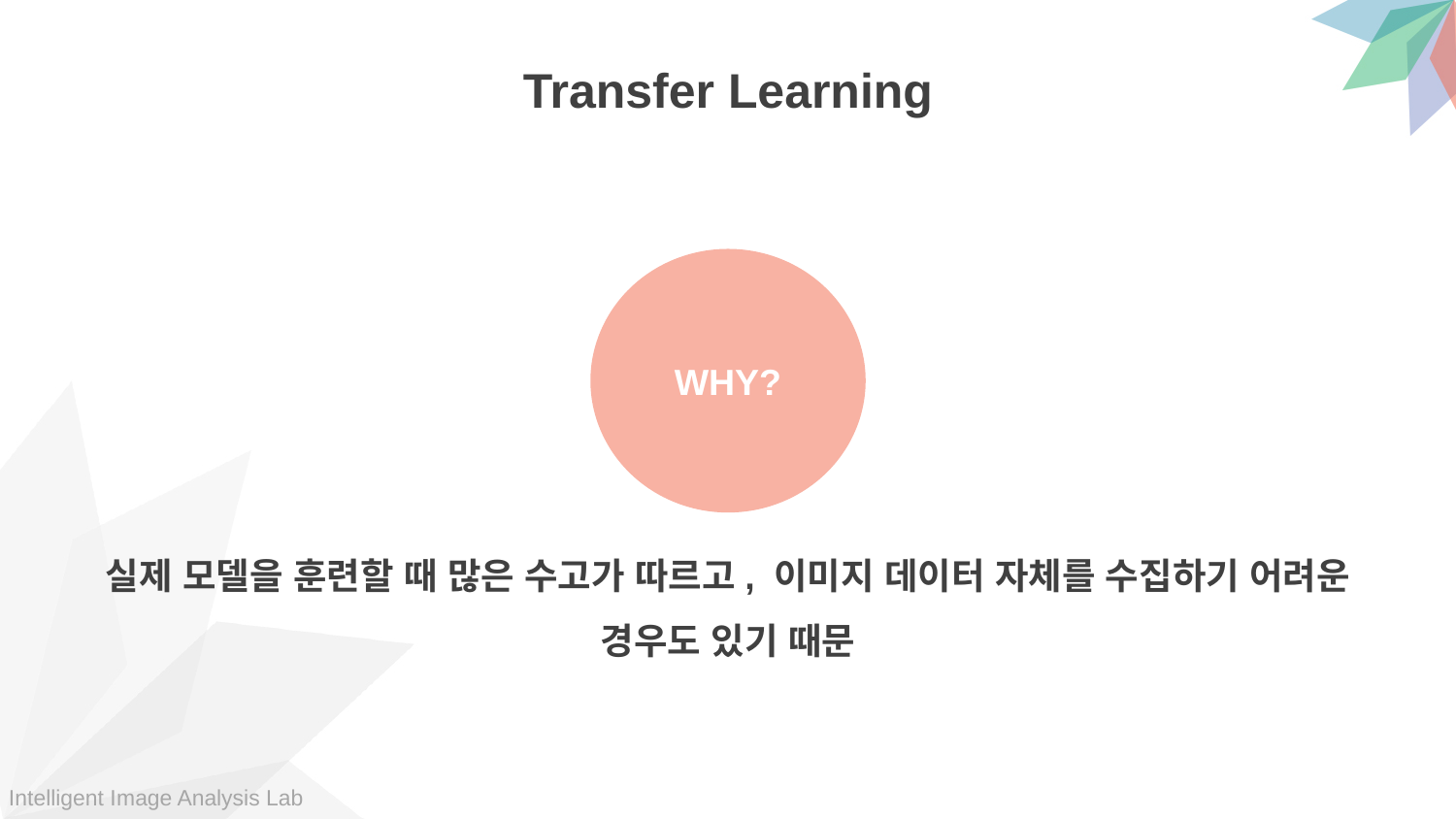

Transfer Learning
WHY?
실제 모델을 훈련할 때 많은 수고가 따르고, 이미지 데이터 자체를 수집하기 어려운 경우도 있기 때문